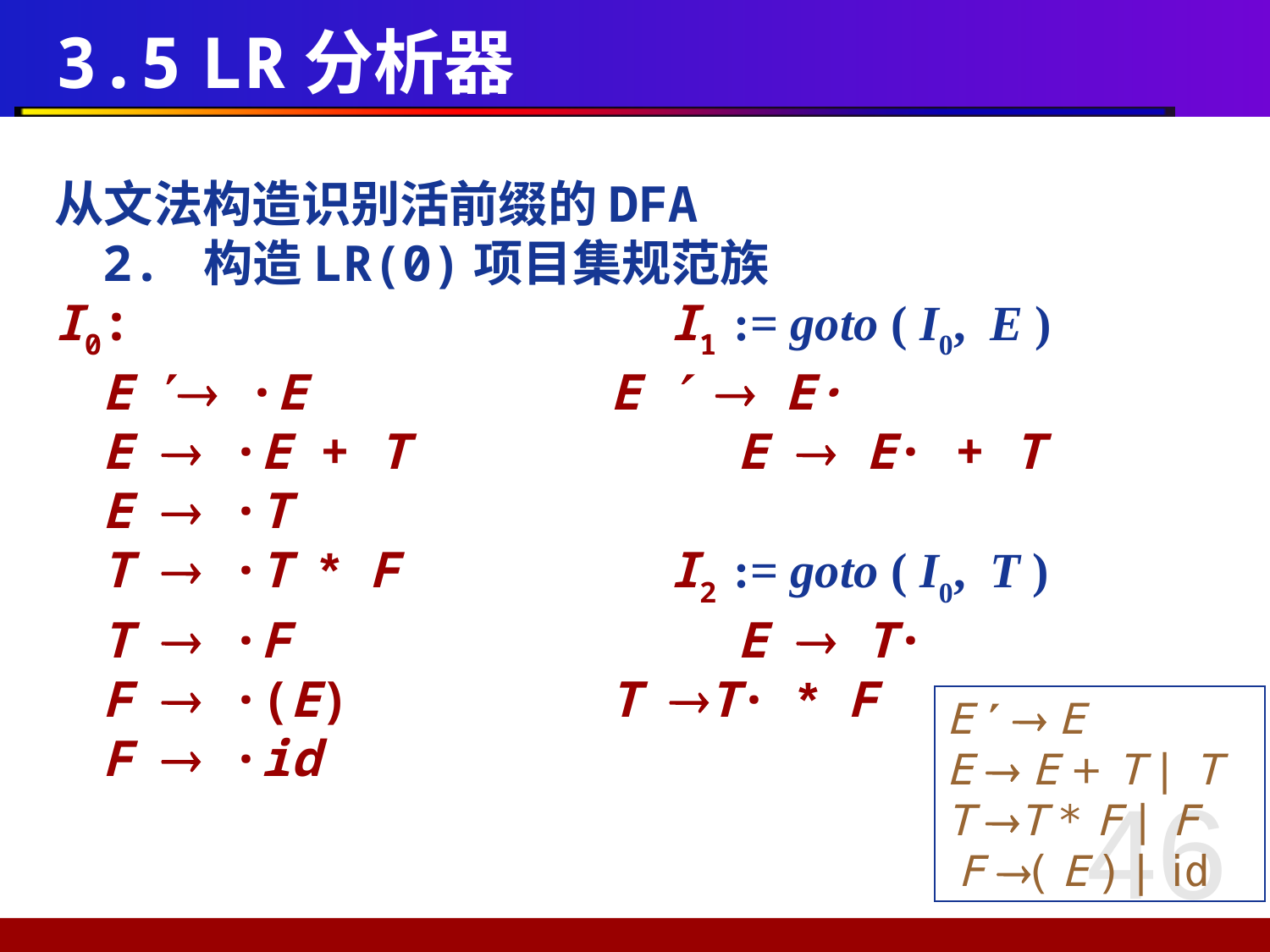

# 3.5 LR分析器
从文法构造识别活前缀的DFA
	2. 构造LR(0)项目集规范族
I0:				  I1 := goto ( I0,  E )
	E ′→ ·E			E ′ → E·
	E → ·E + T 			E → E· + T
	E → ·T
	T → ·T * F		  I2 := goto ( I0,  T )
	T → ·F				E → T·
	F → ·(E)			T →T· * F
	F → ·id
E ′ → E
E → E + T | T
T →T * F | F
 F →( E ) | id
46